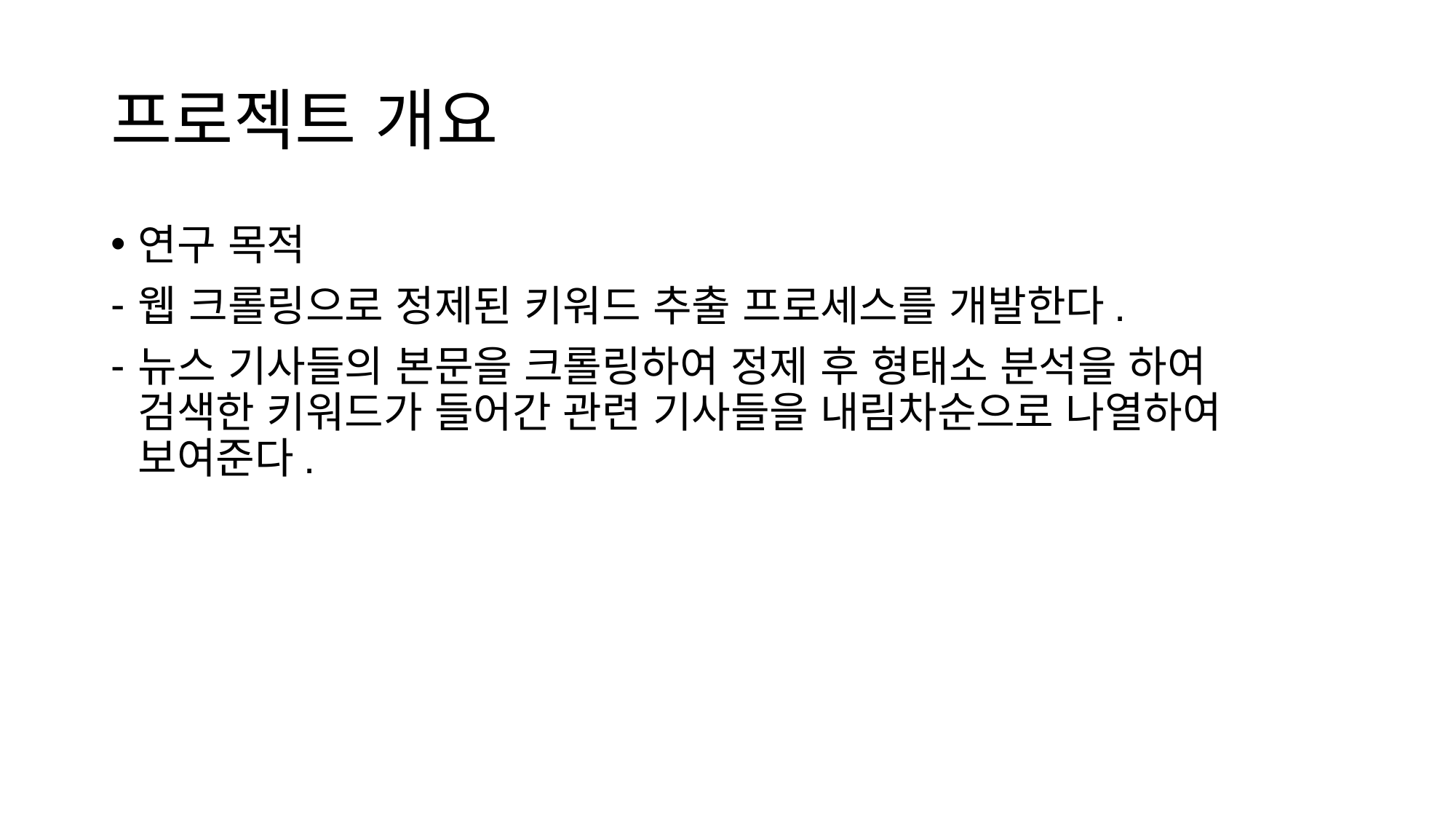

# 프로젝트 개요
연구 목적
웹 크롤링으로 정제된 키워드 추출 프로세스를 개발한다.
뉴스 기사들의 본문을 크롤링하여 정제 후 형태소 분석을 하여  검색한 키워드가 들어간 관련 기사들을 내림차순으로 나열하여 보여준다.